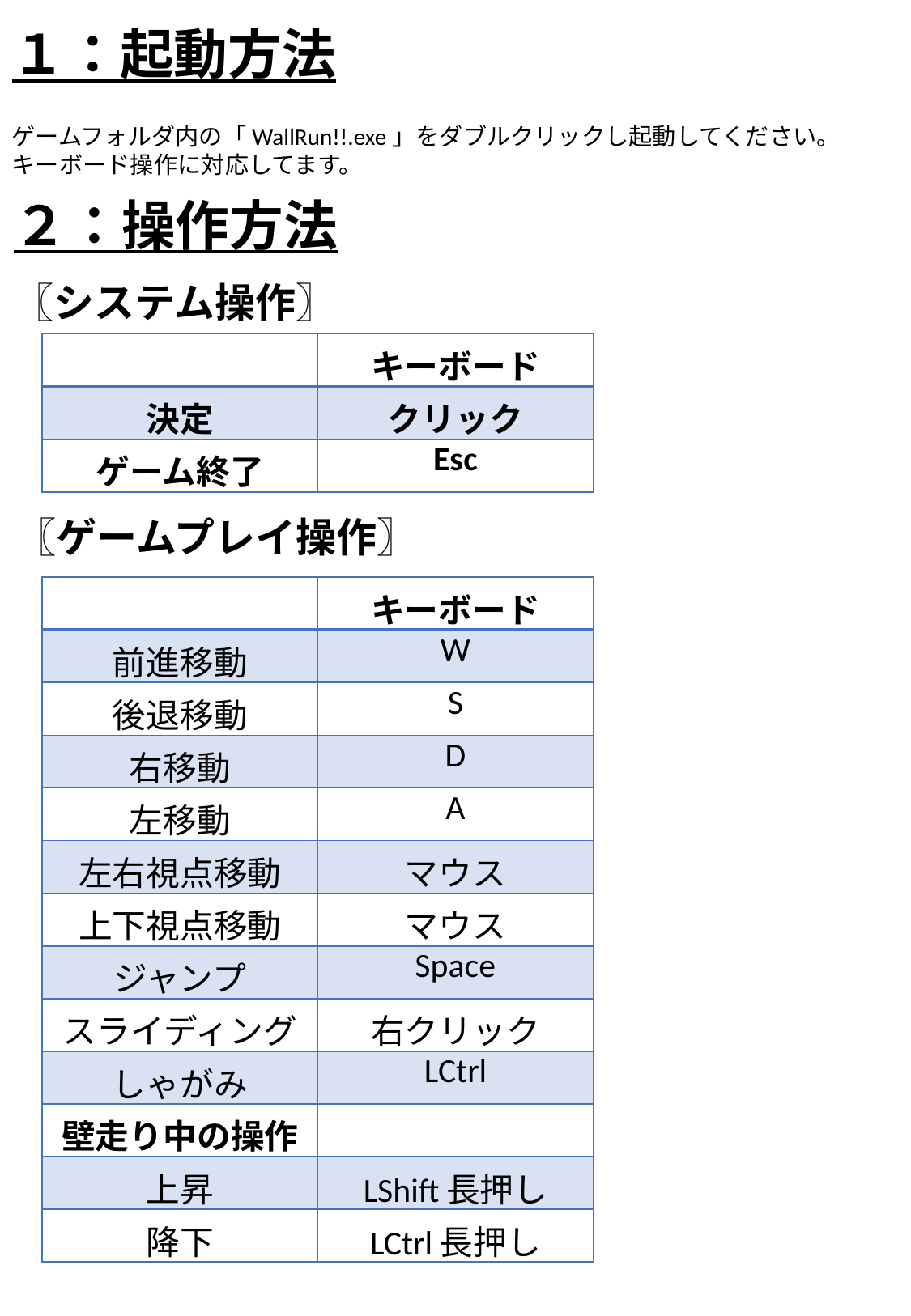

１：起動方法

ゲームフォルダ内の「WallRun!!.exe」をダブルクリックし起動してください。
キーボード操作に対応してます。

２：操作方法

〖システム操作〗
|  | キーボード |
| --- | --- |
| 決定 | クリック |
| ゲーム終了 | Esc |
〖ゲームプレイ操作〗
|  | キーボード |
| --- | --- |
| 前進移動 | W |
| 後退移動 | S |
| 右移動 | D |
| 左移動 | A |
| 左右視点移動 | マウス |
| 上下視点移動 | マウス |
| ジャンプ | Space |
| スライディング | 右クリック |
| しゃがみ | LCtrl |
| 壁走り中の操作 |  |
| 上昇 | LShift長押し |
| 降下 | LCtrl長押し |